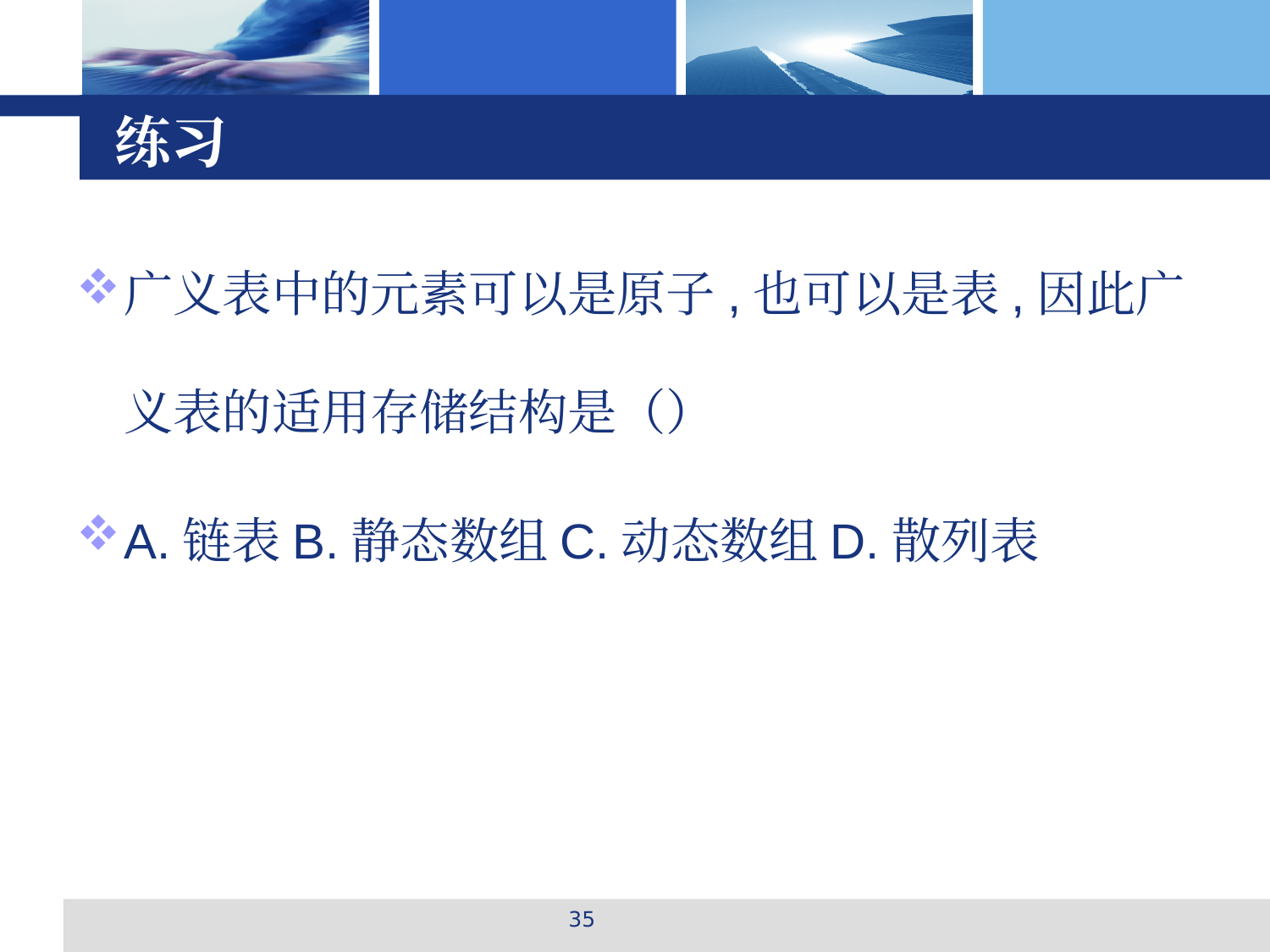

# 练习
广义表中的元素可以是原子,也可以是表,因此广义表的适用存储结构是（）
A.链表B.静态数组C.动态数组D.散列表
35